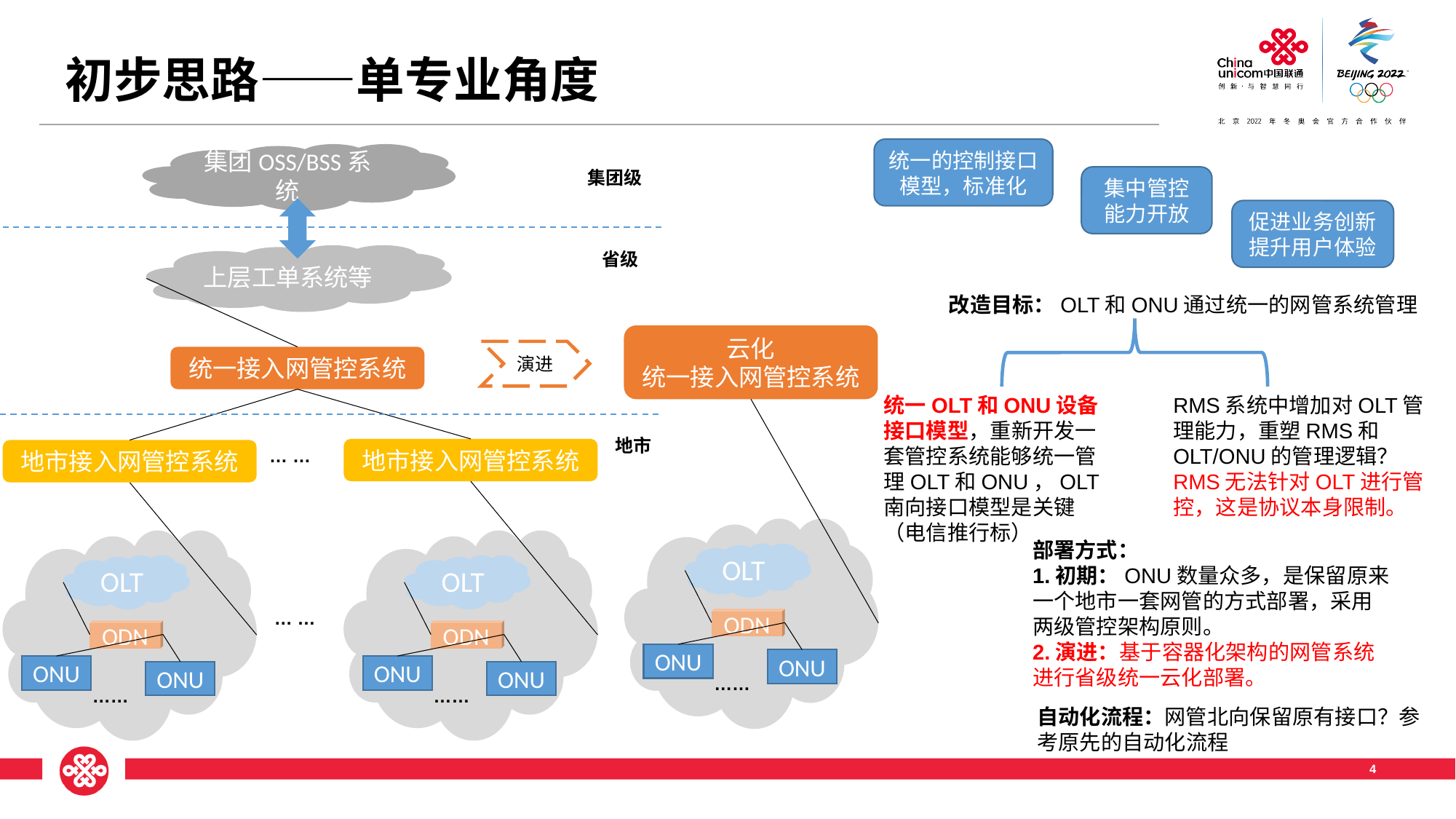

初步思路——单专业角度
统一的控制接口模型，标准化
集团OSS/BSS系统
集团级
集中管控
能力开放

促进业务创新
提升用户体验

省级
上层工单系统等
改造目标：OLT和ONU通过统一的网管系统管理
云化
统一接入网管控系统
演进
统一接入网管控系统
统一OLT和ONU设备接口模型，重新开发一套管控系统能够统一管理OLT和ONU，OLT南向接口模型是关键（电信推行标）
RMS系统中增加对OLT管理能力，重塑RMS和OLT/ONU的管理逻辑？RMS无法针对OLT进行管控，这是协议本身限制。
地市
地市接入网管控系统
… …
地市接入网管控系统

OLT
ODN
ONU
ONU
……

OLT
ODN
ONU
ONU
……

OLT
ODN
ONU
ONU
……
部署方式：
1.初期：ONU数量众多，是保留原来一个地市一套网管的方式部署，采用两级管控架构原则。
2.演进：基于容器化架构的网管系统进行省级统一云化部署。
… …
自动化流程：网管北向保留原有接口？参考原先的自动化流程